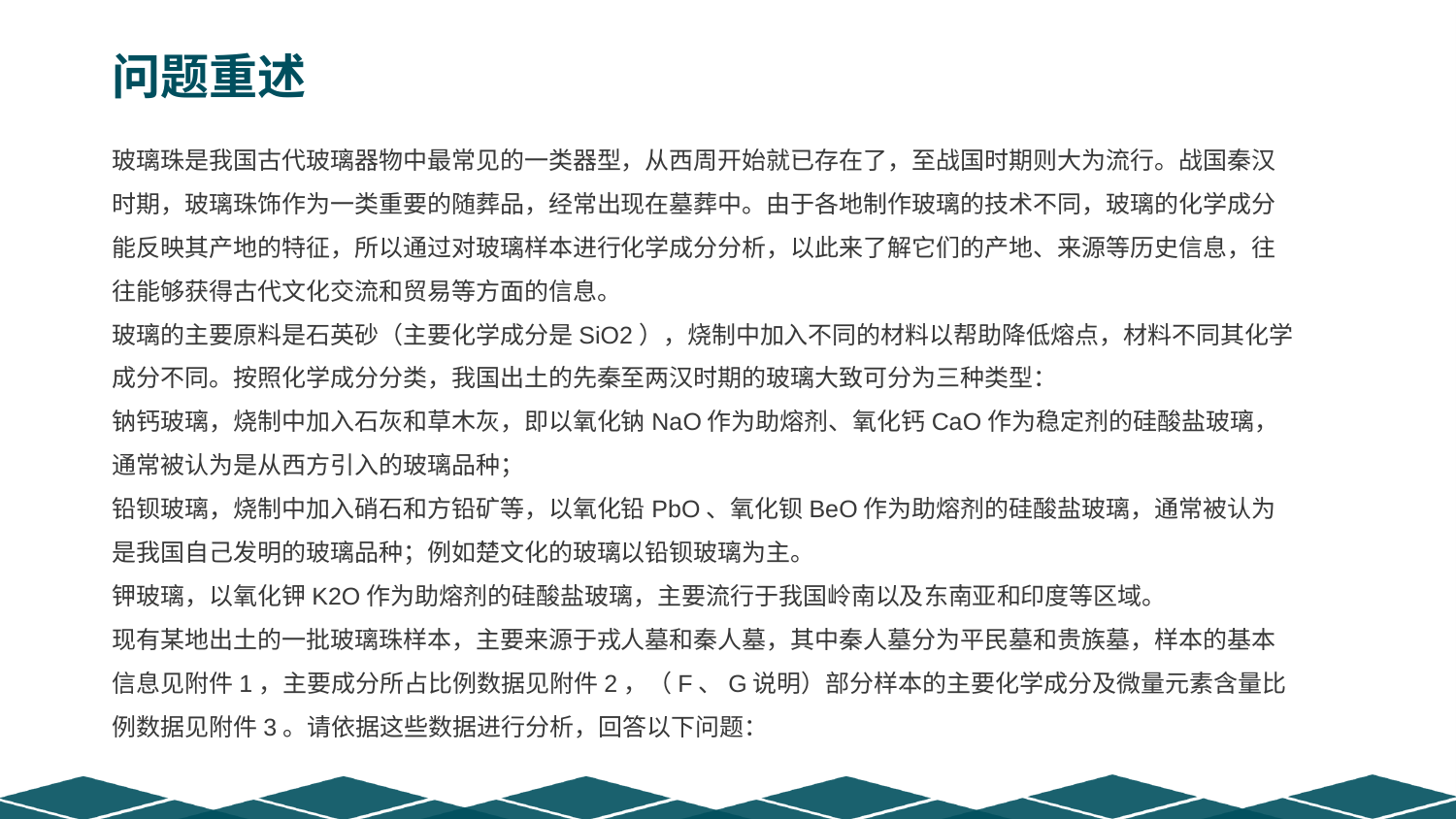

问题重述
玻璃珠是我国古代玻璃器物中最常见的一类器型，从西周开始就已存在了，至战国时期则大为流行。战国秦汉时期，玻璃珠饰作为一类重要的随葬品，经常出现在墓葬中。由于各地制作玻璃的技术不同，玻璃的化学成分能反映其产地的特征，所以通过对玻璃样本进行化学成分分析，以此来了解它们的产地、来源等历史信息，往往能够获得古代文化交流和贸易等方面的信息。
玻璃的主要原料是石英砂（主要化学成分是SiO2），烧制中加入不同的材料以帮助降低熔点，材料不同其化学成分不同。按照化学成分分类，我国出土的先秦至两汉时期的玻璃大致可分为三种类型：
钠钙玻璃，烧制中加入石灰和草木灰，即以氧化钠NaO作为助熔剂、氧化钙CaO作为稳定剂的硅酸盐玻璃，通常被认为是从西方引入的玻璃品种；
铅钡玻璃，烧制中加入硝石和方铅矿等，以氧化铅PbO、氧化钡BeO作为助熔剂的硅酸盐玻璃，通常被认为是我国自己发明的玻璃品种；例如楚文化的玻璃以铅钡玻璃为主。
钾玻璃，以氧化钾K2O作为助熔剂的硅酸盐玻璃，主要流行于我国岭南以及东南亚和印度等区域。
现有某地出土的一批玻璃珠样本，主要来源于戎人墓和秦人墓，其中秦人墓分为平民墓和贵族墓，样本的基本信息见附件1，主要成分所占比例数据见附件2，（F、G说明）部分样本的主要化学成分及微量元素含量比例数据见附件3。请依据这些数据进行分析，回答以下问题：